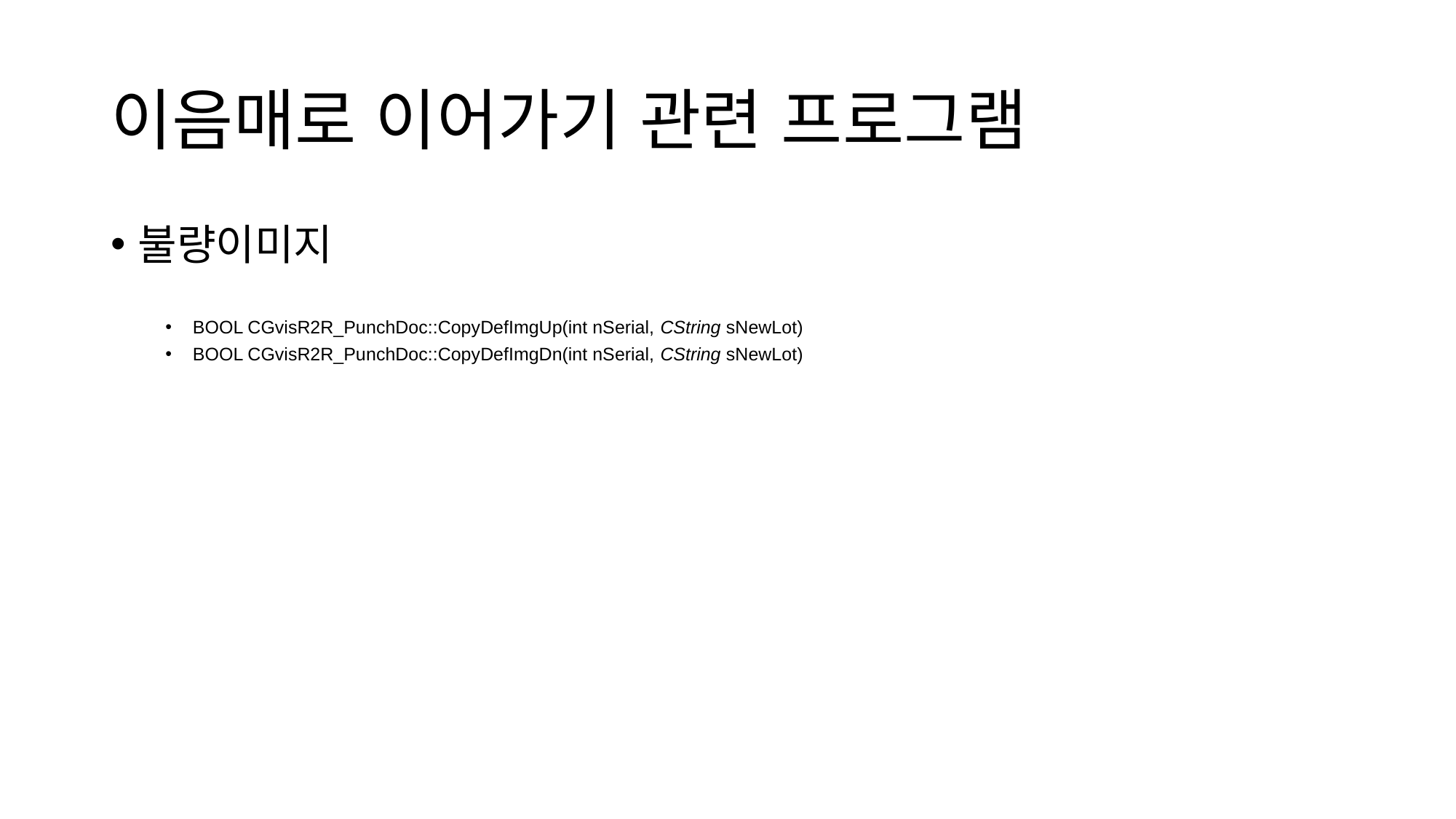

# 이음매로 이어가기 관련 프로그램
불량이미지

BOOL CGvisR2R_PunchDoc::CopyDefImgUp(int nSerial, CString sNewLot)
BOOL CGvisR2R_PunchDoc::CopyDefImgDn(int nSerial, CString sNewLot)